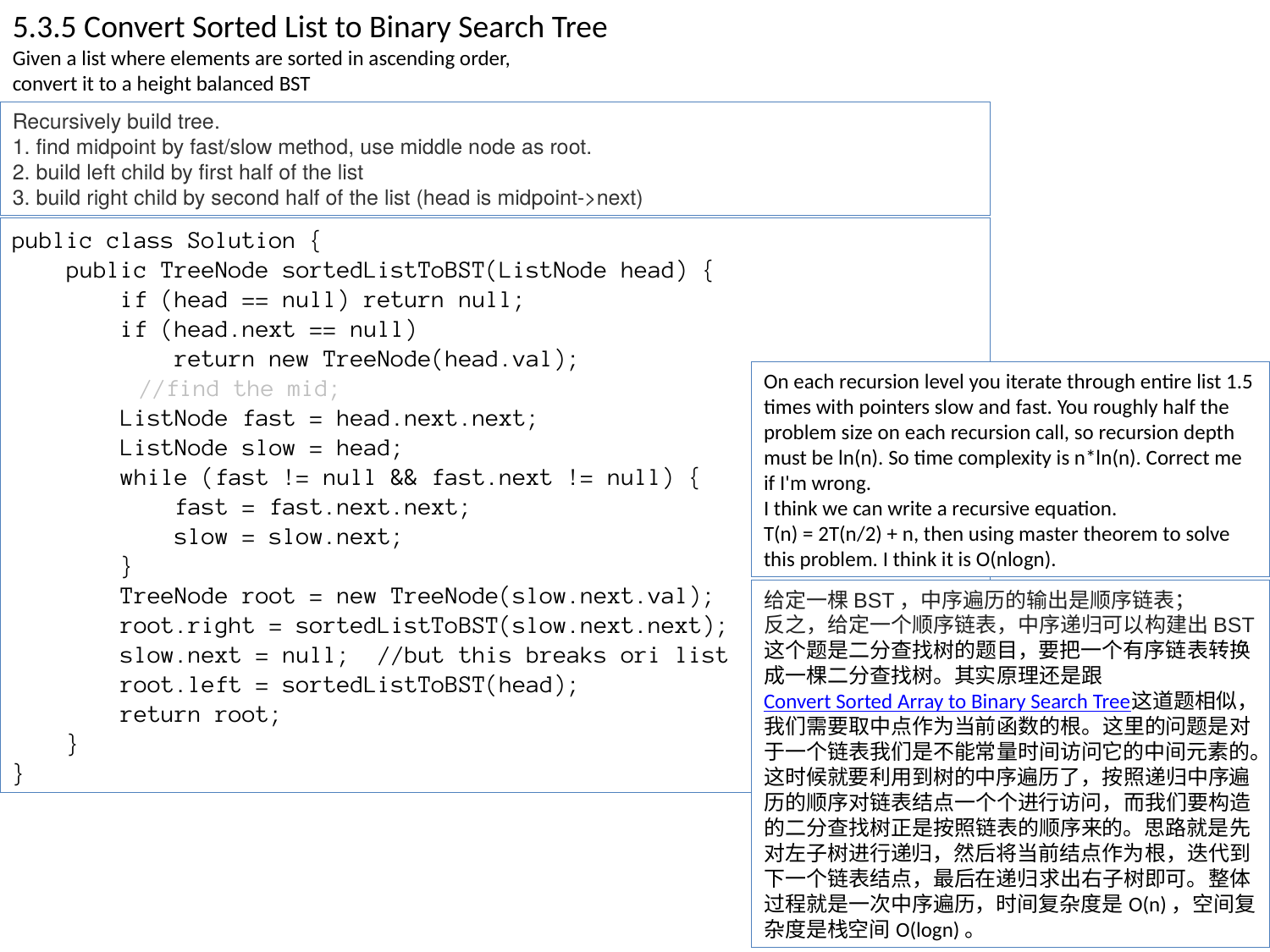

5.3.5 Convert Sorted List to Binary Search Tree
Given a list where elements are sorted in ascending order,
convert it to a height balanced BST
Recursively build tree. 
1. find midpoint by fast/slow method, use middle node as root. 
2. build left child by first half of the list 
3. build right child by second half of the list (head is midpoint->next)
public class Solution {
    public TreeNode sortedListToBST(ListNode head) {
        if (head == null) return null;
        if (head.next == null)
            return new TreeNode(head.val);
	//find the mid;
        ListNode fast = head.next.next;
        ListNode slow = head;
        while (fast != null && fast.next != null) {
            fast = fast.next.next;
            slow = slow.next;
        }
        TreeNode root = new TreeNode(slow.next.val);
        root.right = sortedListToBST(slow.next.next);
        slow.next = null;  //but this breaks ori list
        root.left = sortedListToBST(head);
        return root;
    }
}
On each recursion level you iterate through entire list 1.5 times with pointers slow and fast. You roughly half the problem size on each recursion call, so recursion depth must be ln(n). So time complexity is n*ln(n). Correct me if I'm wrong.
I think we can write a recursive equation.
T(n) = 2T(n/2) + n, then using master theorem to solve this problem. I think it is O(nlogn).
给定一棵BST，中序遍历的输出是顺序链表；
反之，给定一个顺序链表，中序递归可以构建出BST
这个题是二分查找树的题目，要把一个有序链表转换成一棵二分查找树。其实原理还是跟Convert Sorted Array to Binary Search Tree这道题相似，我们需要取中点作为当前函数的根。这里的问题是对于一个链表我们是不能常量时间访问它的中间元素的。这时候就要利用到树的中序遍历了，按照递归中序遍历的顺序对链表结点一个个进行访问，而我们要构造的二分查找树正是按照链表的顺序来的。思路就是先对左子树进行递归，然后将当前结点作为根，迭代到下一个链表结点，最后在递归求出右子树即可。整体过程就是一次中序遍历，时间复杂度是O(n)，空间复杂度是栈空间O(logn)。